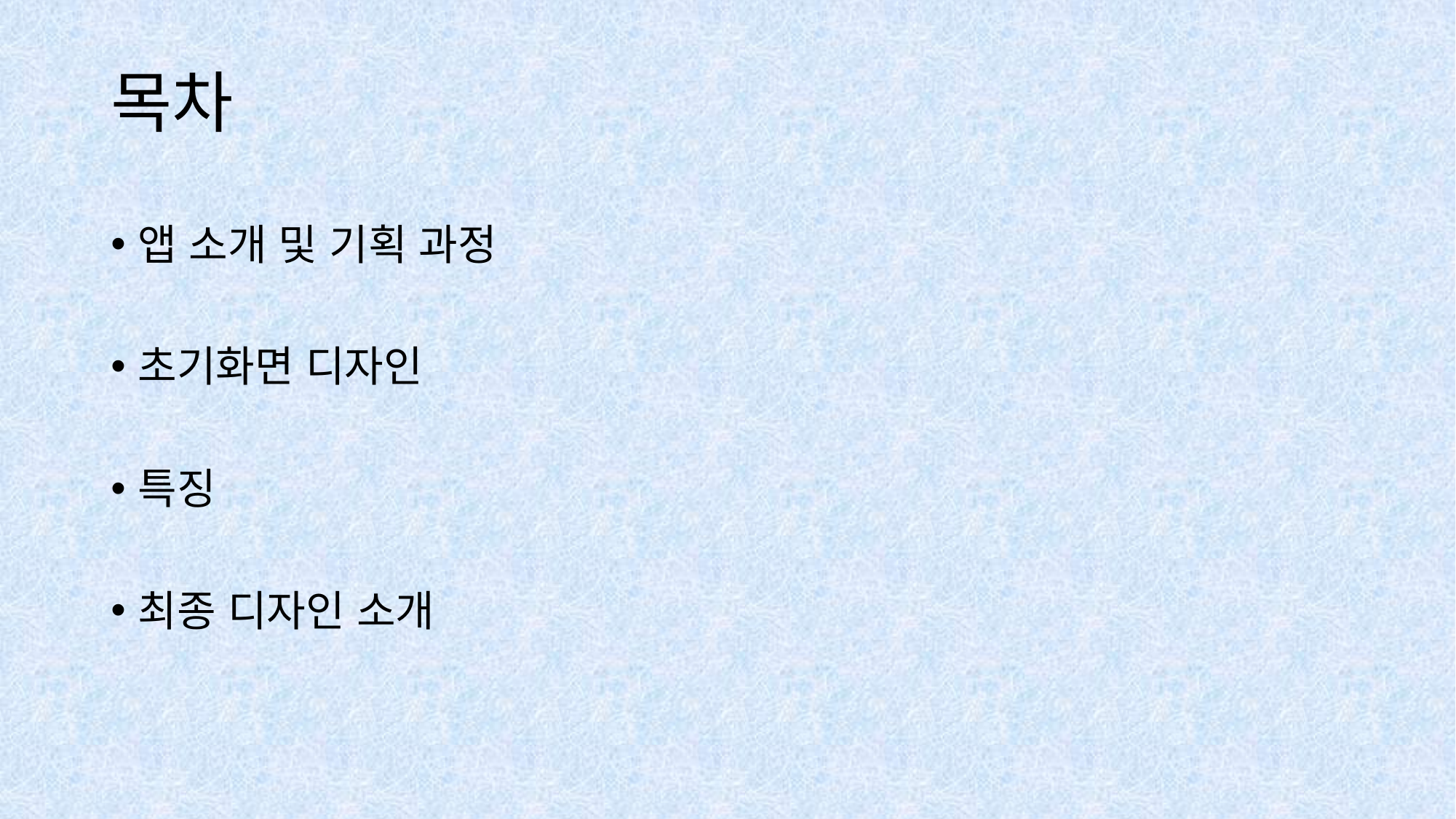

# 목차
앱 소개 및 기획 과정

초기화면 디자인

특징

최종 디자인 소개